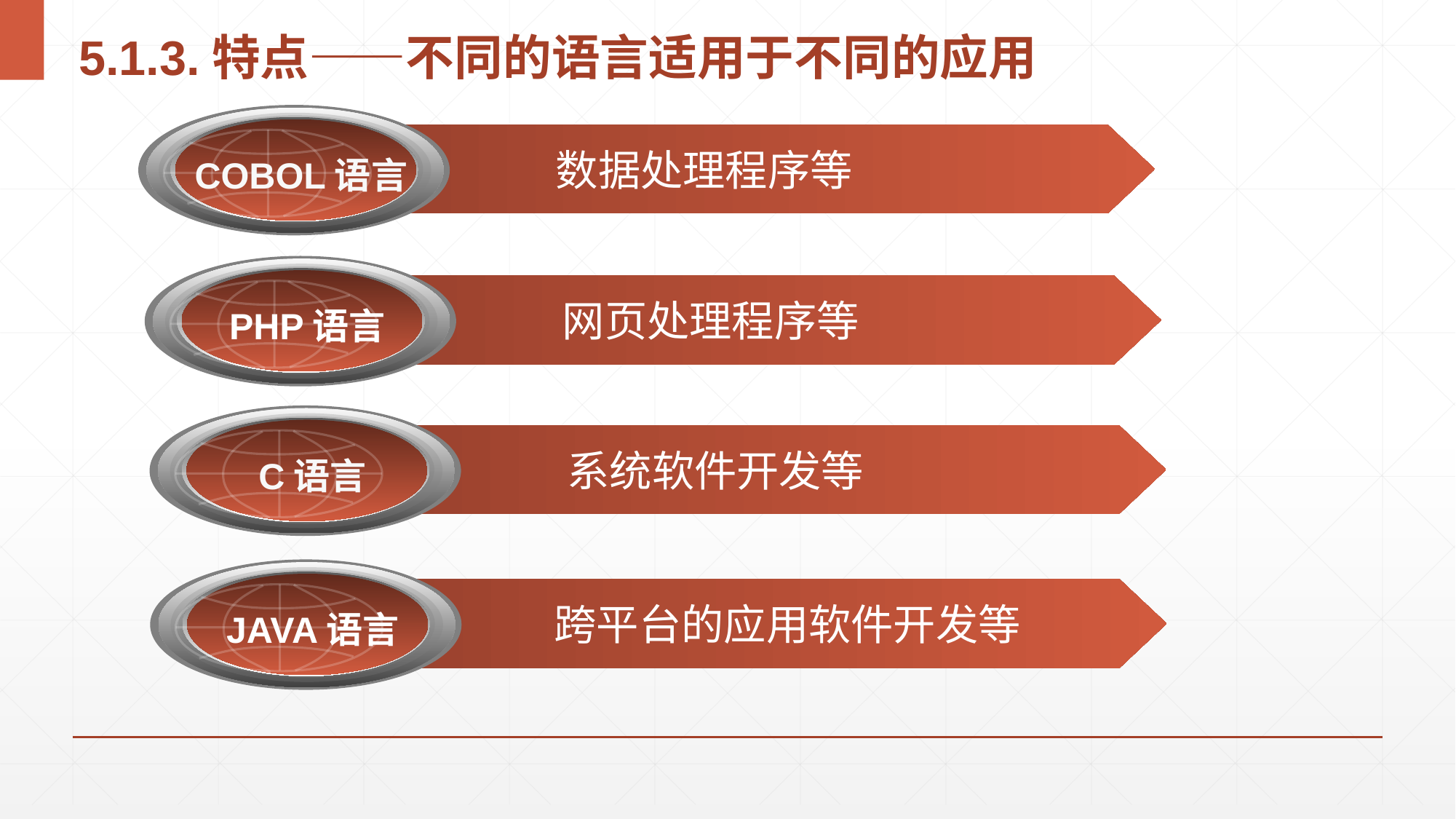

# 5.1.3.特点——不同的语言适用于不同的应用

数据处理程序等

COBOL语言

网页处理程序等

PHP语言

系统软件开发等

C语言

              跨平台的应用软件开发等

JAVA语言